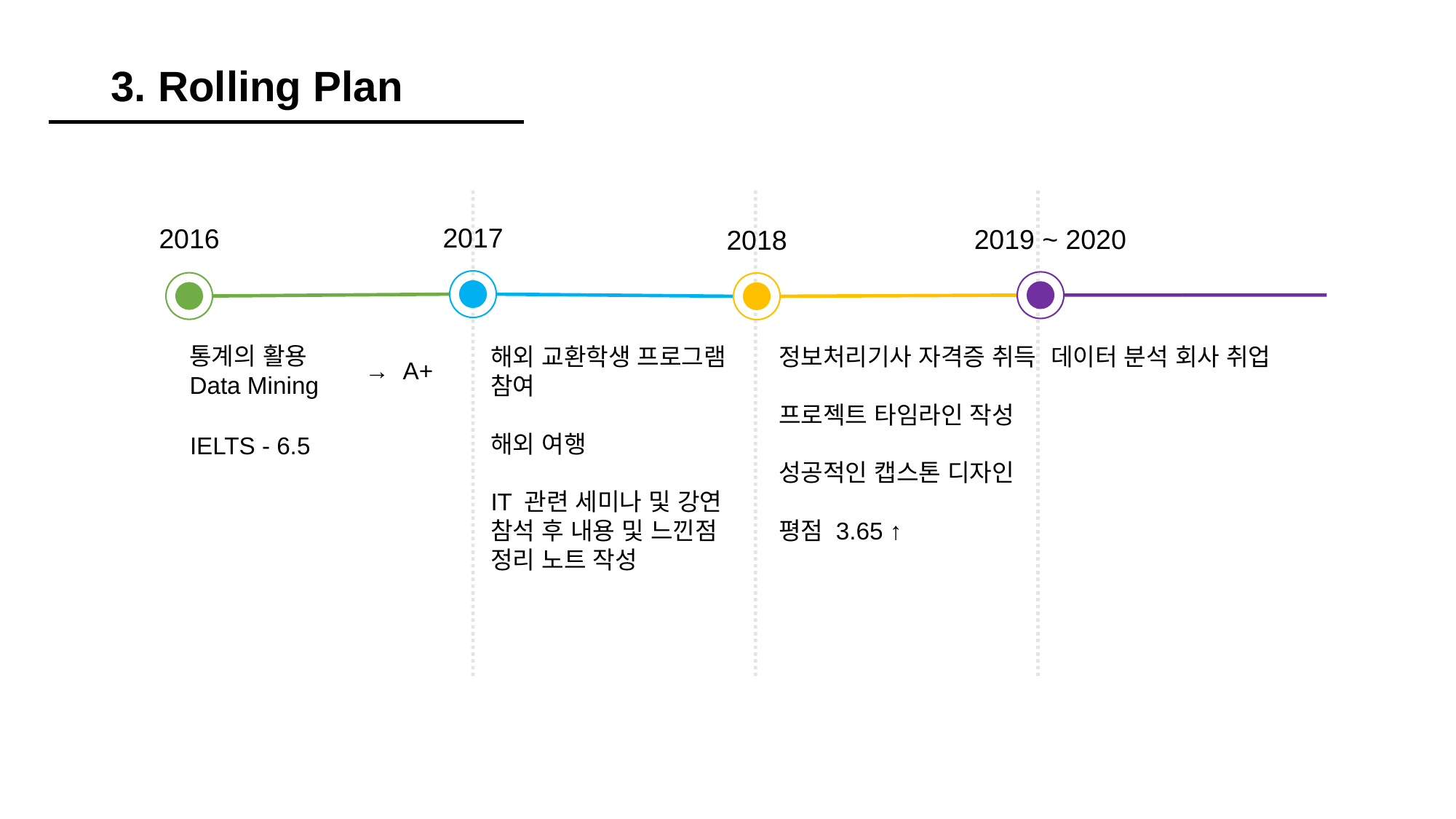

# 3. Rolling Plan
2017
2016
2019 ~ 2020
2018

통계의 활용
Data Mining
해외 교환학생 프로그램 참여

해외 여행

IT 관련 세미나 및 강연 참석 후 내용 및 느낀점
정리 노트 작성
정보처리기사 자격증 취득

프로젝트 타임라인 작성

성공적인 캡스톤 디자인

평점 3.65 ↑
데이터 분석 회사 취업
→  A+
IELTS - 6.5